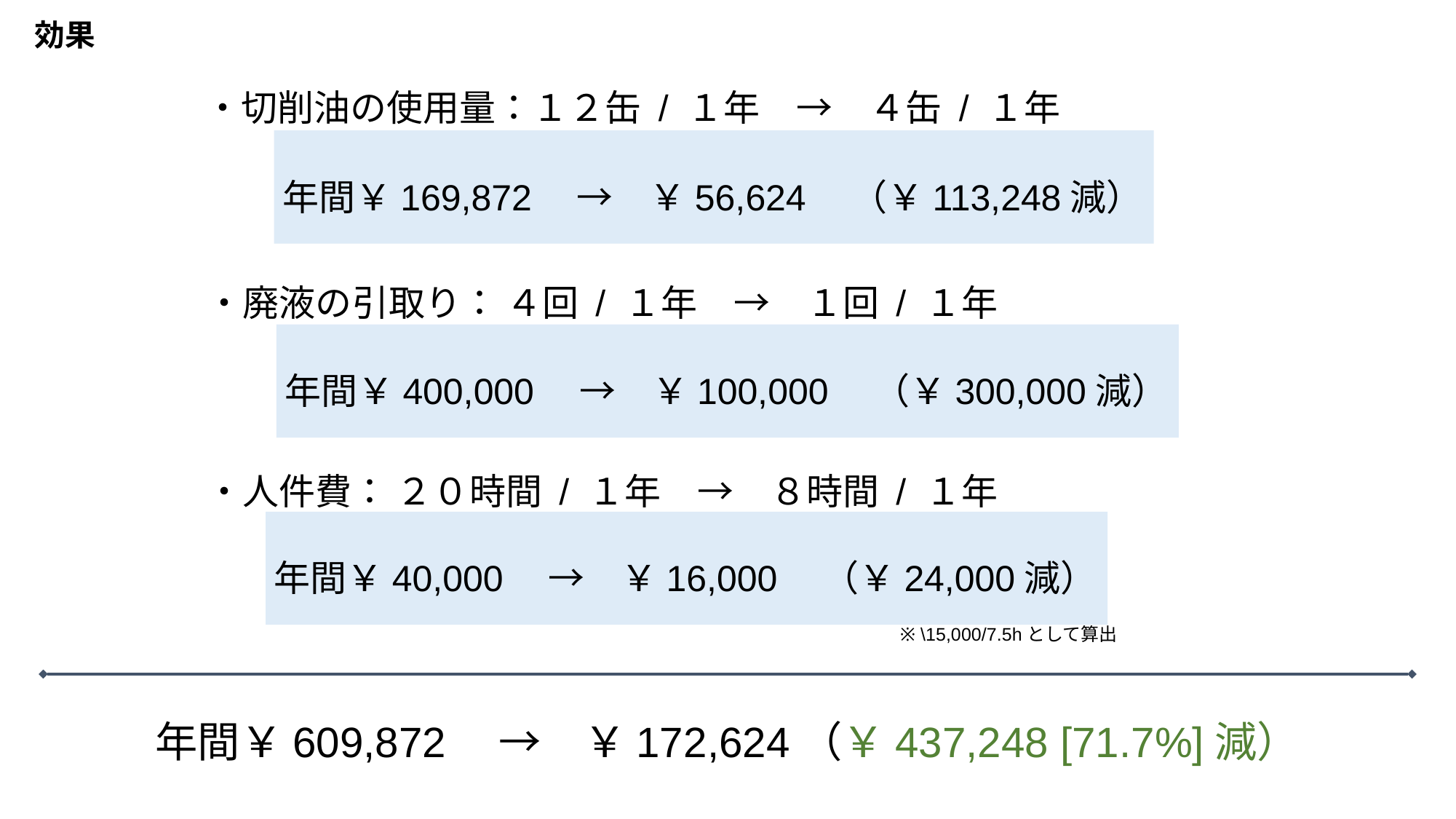

効果
・切削油の使用量：１２缶 / １年　→　４缶 / １年
年間￥169,872　→　￥56,624　（￥113,248減）
・廃液の引取り： ４回 / １年　→　１回 / １年
年間￥400,000　→　￥100,000　（￥300,000減）
・人件費： ２０時間 / １年　→　８時間 / １年
年間￥40,000　→　￥16,000　（￥24,000減）
※ \15,000/7.5hとして算出
年間￥609,872　→　￥172,624（￥437,248 [71.7%]減）